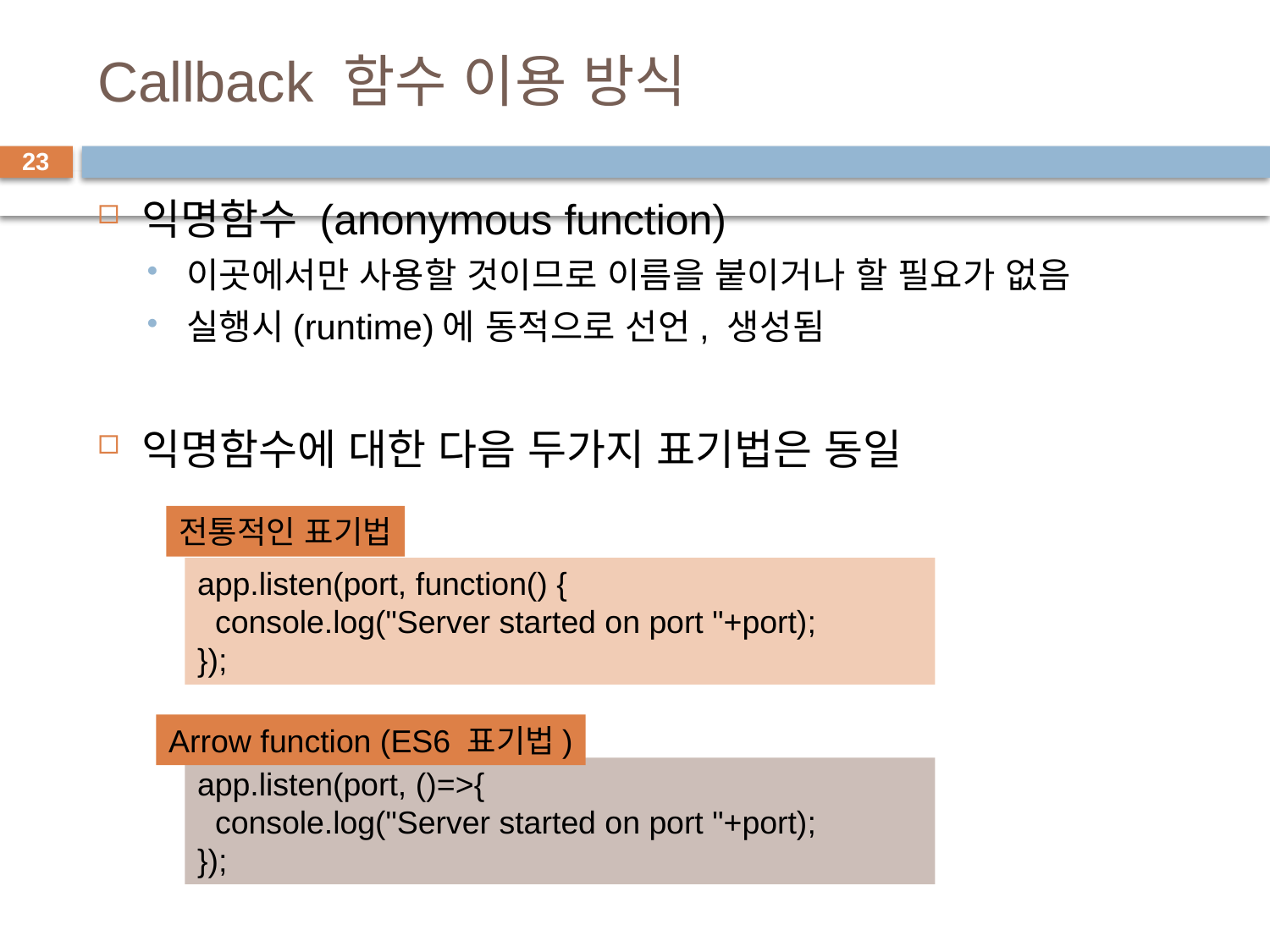

# Callback 함수 이용 방식
23
익명함수 (anonymous function)
이곳에서만 사용할 것이므로 이름을 붙이거나 할 필요가 없음
실행시(runtime)에 동적으로 선언, 생성됨

익명함수에 대한 다음 두가지 표기법은 동일
전통적인 표기법
app.listen(port, function() {
  console.log("Server started on port "+port);
});
Arrow function (ES6 표기법)
app.listen(port, ()=>{
  console.log("Server started on port "+port);
});